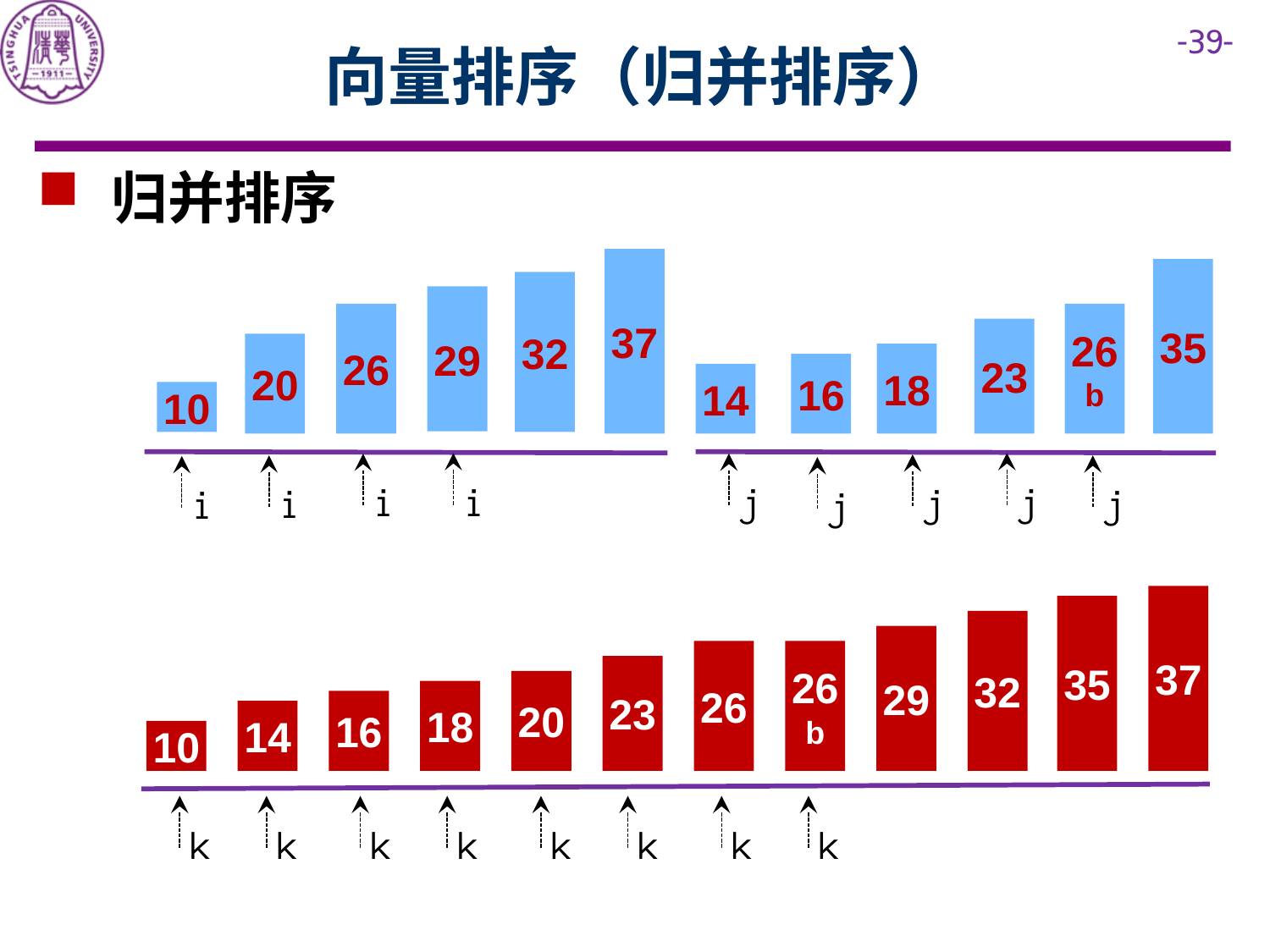

# 向量排序（归并排序）
 归并排序
37
35
32
29
26
26
b
23
20
18
16
14
10
i
j
j
i
j
i
j
i
j
37
35
32
29
26
26
b
23
20
18
16
14
10
k
k
k
k
k
k
k
k